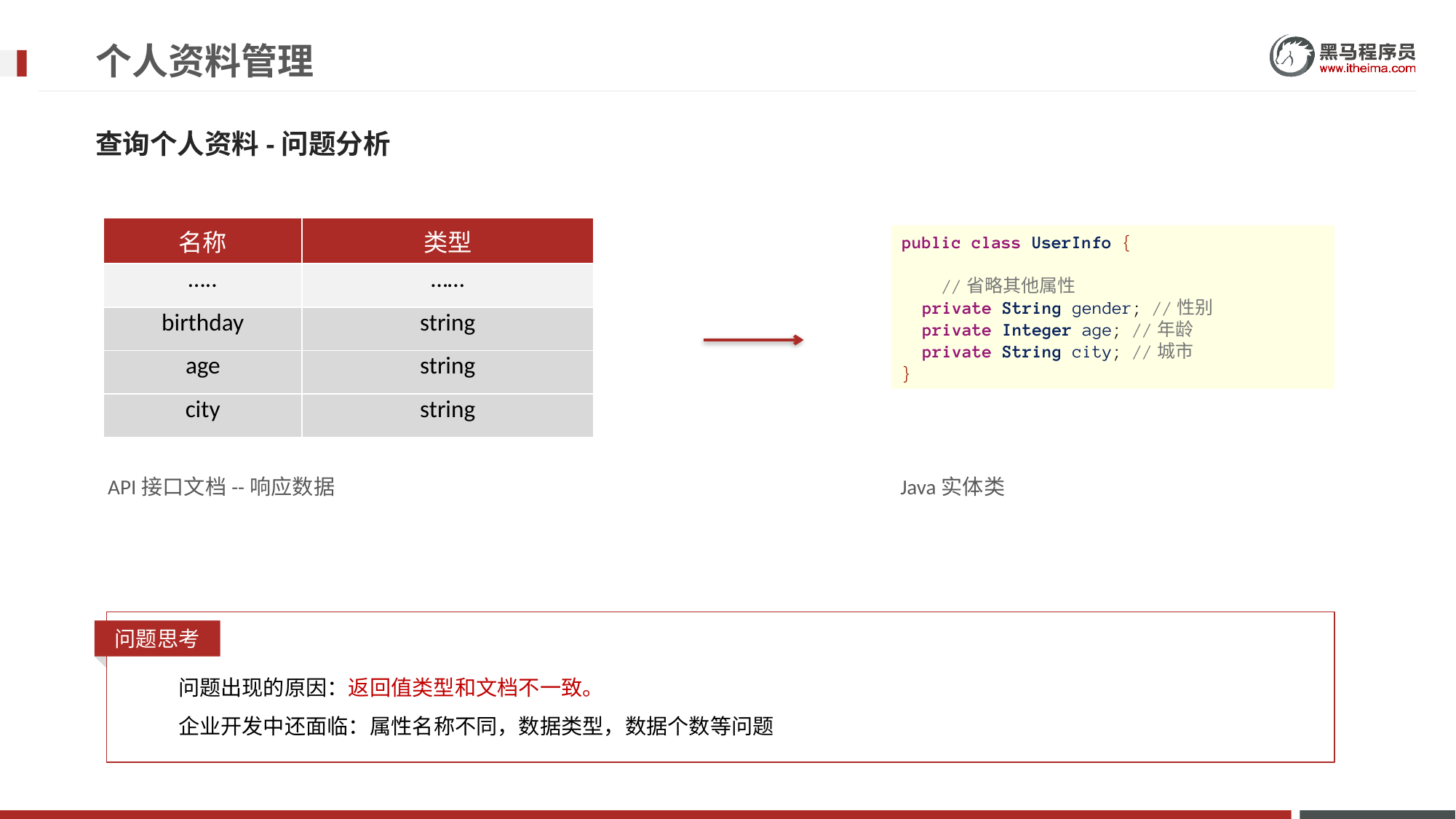

# 个人资料管理
查询个人资料-问题分析

| 名称 | 类型 |
| --- | --- |
| ….. | …… |
| birthday | string |
| age | string |
| city | string |
public class UserInfo {
    //省略其他属性
    private String gender; //性别
    private Integer age; //年龄
    private String city; //城市
}
API接口文档--响应数据
Java实体类

问题思考

问题出现的原因：返回值类型和文档不一致。
企业开发中还面临：属性名称不同，数据类型，数据个数等问题